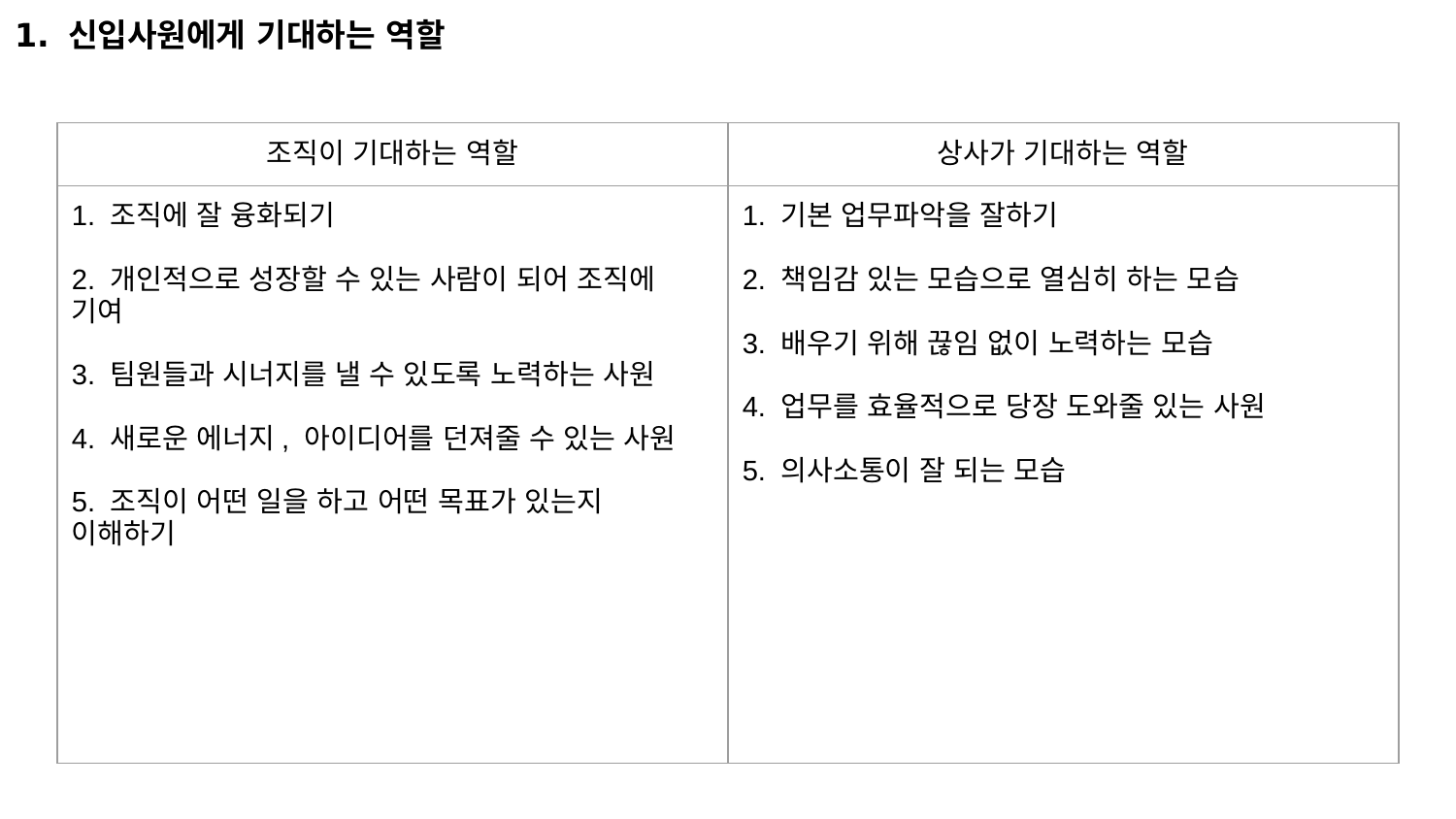

1. 신입사원에게 기대하는 역할
| 조직이 기대하는 역할 | 상사가 기대하는 역할 |
| --- | --- |
| 1. 조직에 잘 융화되기 2. 개인적으로 성장할 수 있는 사람이 되어 조직에 기여 3. 팀원들과 시너지를 낼 수 있도록 노력하는 사원 4. 새로운 에너지, 아이디어를 던져줄 수 있는 사원 5. 조직이 어떤 일을 하고 어떤 목표가 있는지 이해하기 | 1. 기본 업무파악을 잘하기 2. 책임감 있는 모습으로 열심히 하는 모습 3. 배우기 위해 끊임 없이 노력하는 모습 4. 업무를 효율적으로 당장 도와줄 있는 사원 5. 의사소통이 잘 되는 모습 |